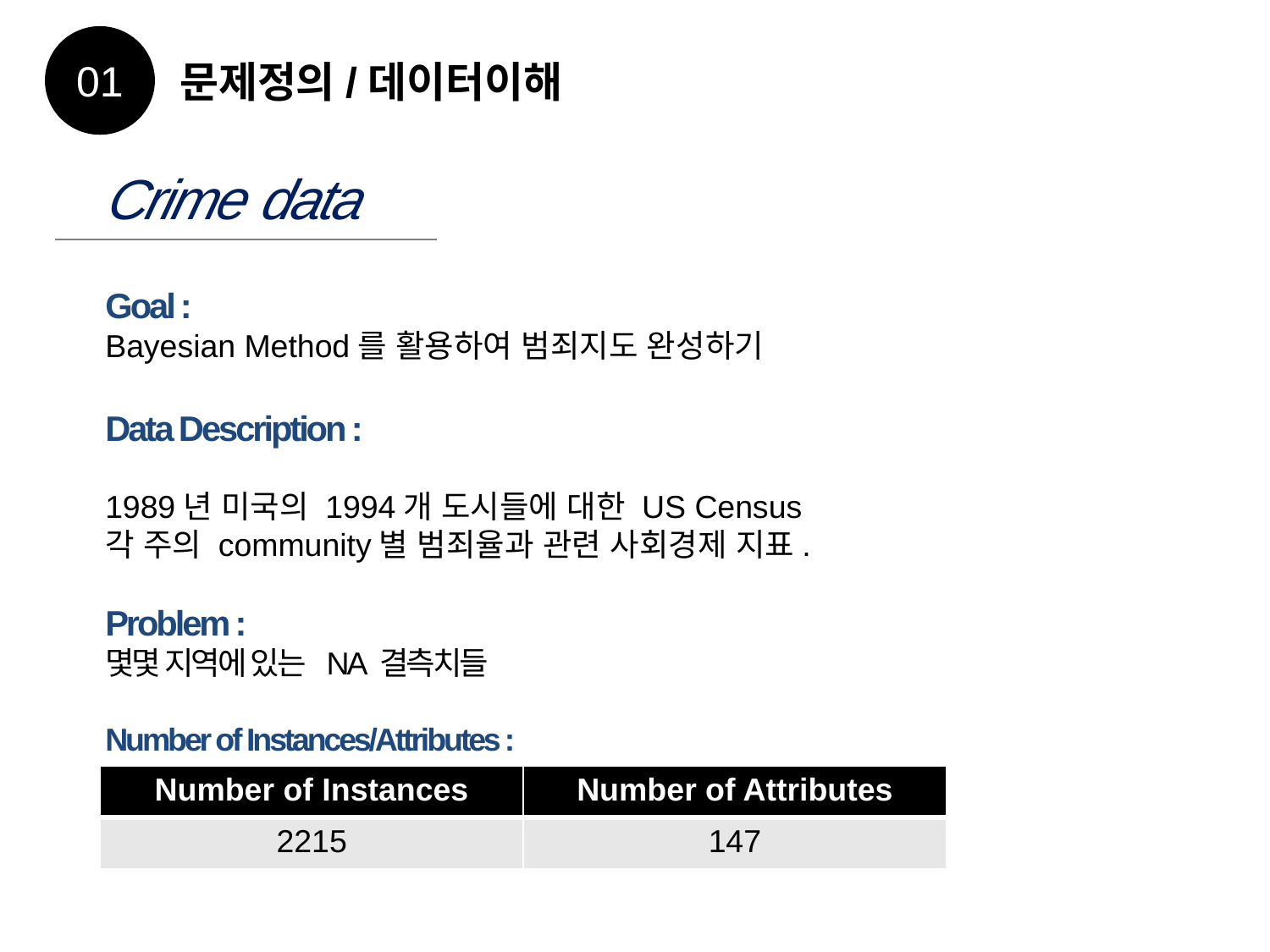

01
문제정의/데이터이해
01
Crime data
Goal :
Bayesian Method를 활용하여 범죄지도 완성하기

Data Description :

1989년 미국의 1994개 도시들에 대한 US Census
각 주의 community별 범죄율과 관련 사회경제 지표.

Problem :
몇몇 지역에 있는  NA 결측치들

Number of Instances/Attributes :

| Number of Instances | Number of Attributes |
| --- | --- |
| 2215 | 147 |